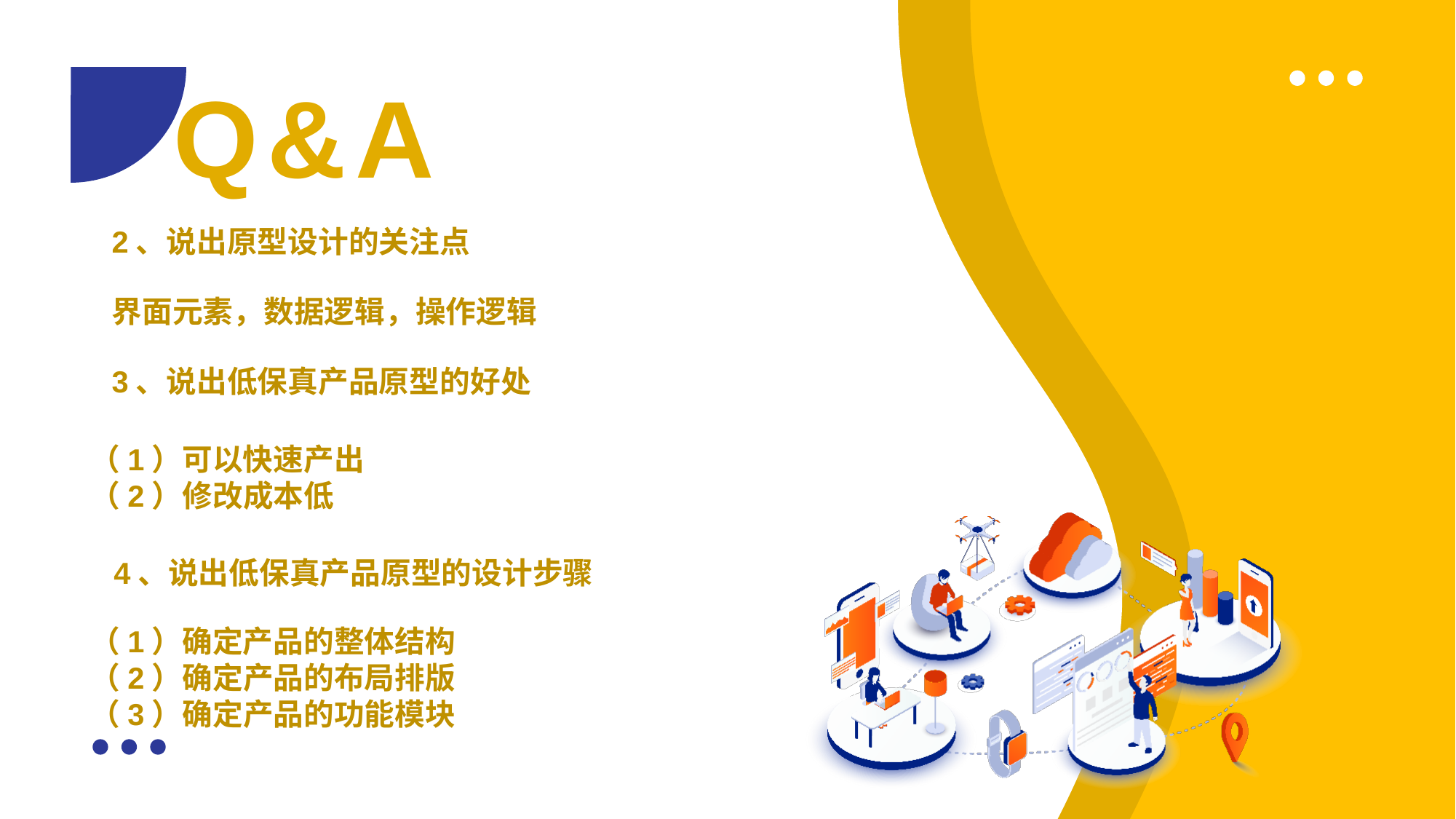

Q&A
2、说出原型设计的关注点
界面元素，数据逻辑，操作逻辑
3、说出低保真产品原型的好处
（1）可以快速产出
（2）修改成本低
4、说出低保真产品原型的设计步骤
（1）确定产品的整体结构
（2）确定产品的布局排版
（3）确定产品的功能模块